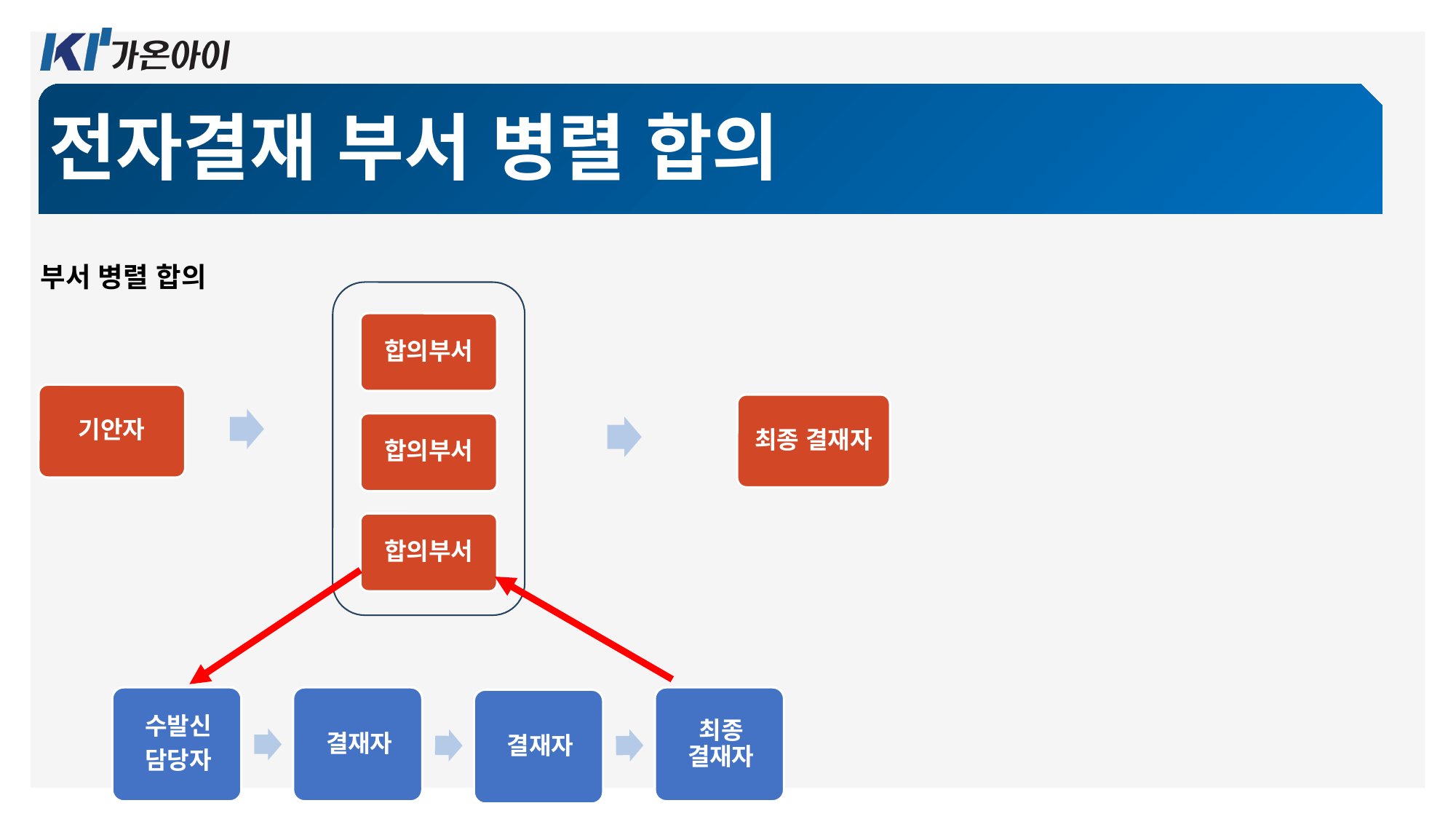

전자결재 부서 병렬 합의
부서 병렬 합의

합의부서

합의부서

합의부서

기안자

최종 결재자

수발신
담당자

결재자

결재자

최종 결재자